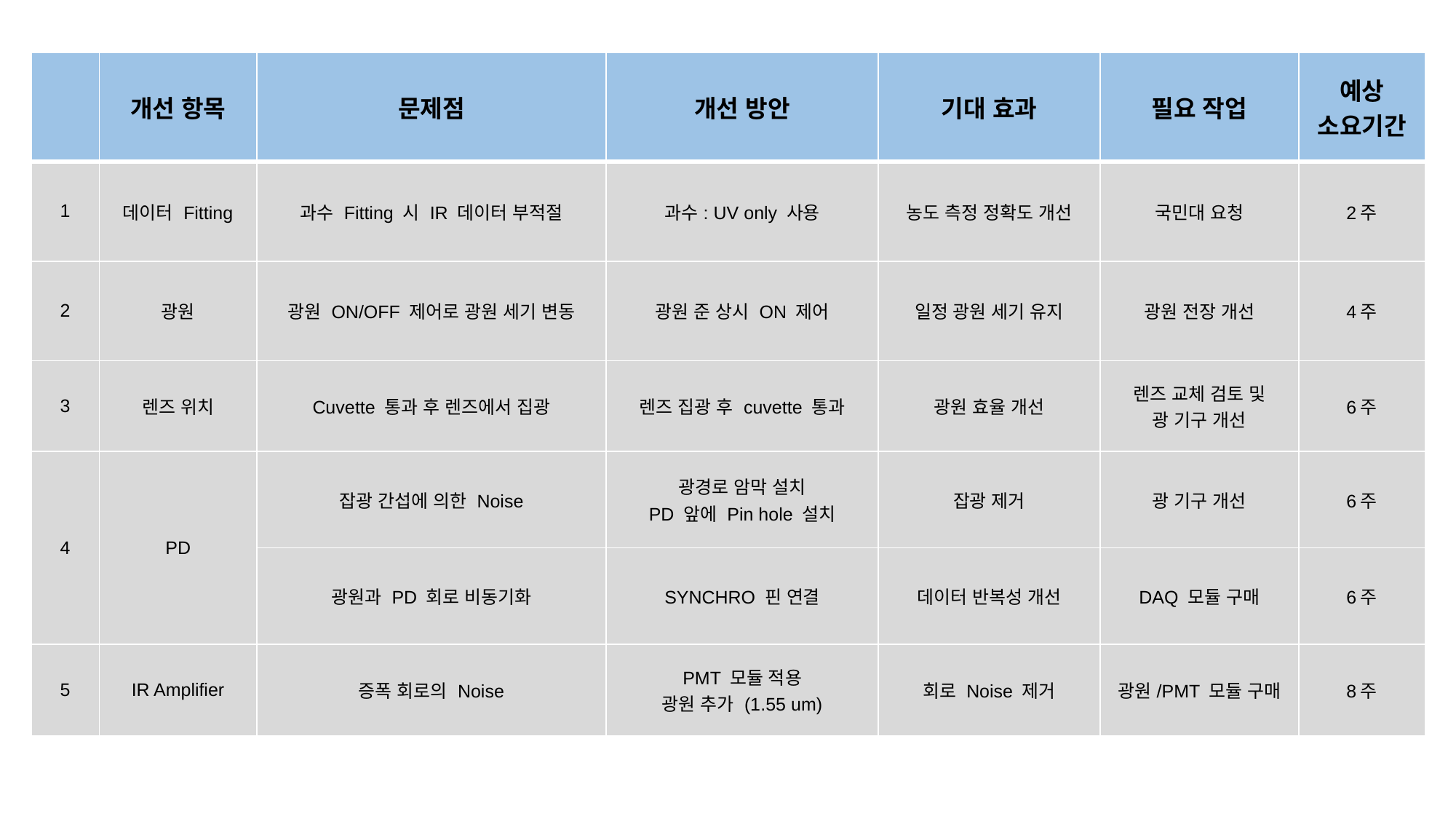

|  | 개선 항목 | 문제점 | 개선 방안 | 기대 효과 | 필요 작업 | 예상 소요기간 |
| --- | --- | --- | --- | --- | --- | --- |
| 1 | 데이터 Fitting | 과수 Fitting 시 IR 데이터 부적절 | 과수: UV only 사용 | 농도 측정 정확도 개선 | 국민대 요청 | 2주 |
| 2 | 광원 | 광원 ON/OFF 제어로 광원 세기 변동 | 광원 준 상시 ON 제어 | 일정 광원 세기 유지 | 광원 전장 개선 | 4주 |
| 3 | 렌즈 위치 | Cuvette 통과 후 렌즈에서 집광 | 렌즈 집광 후 cuvette 통과 | 광원 효율 개선 | 렌즈 교체 검토 및 광 기구 개선 | 6주 |
| 4 | PD | 잡광 간섭에 의한 Noise | 광경로 암막 설치 PD 앞에 Pin hole 설치 | 잡광 제거 | 광 기구 개선 | 6주 |
|  |  | 광원과 PD 회로 비동기화 | SYNCHRO 핀 연결 | 데이터 반복성 개선 | DAQ 모듈 구매 | 6주 |
| 5 | IR Amplifier | 증폭 회로의 Noise | PMT 모듈 적용 광원 추가 (1.55 um) | 회로 Noise 제거 | 광원/PMT 모듈 구매 | 8주 |